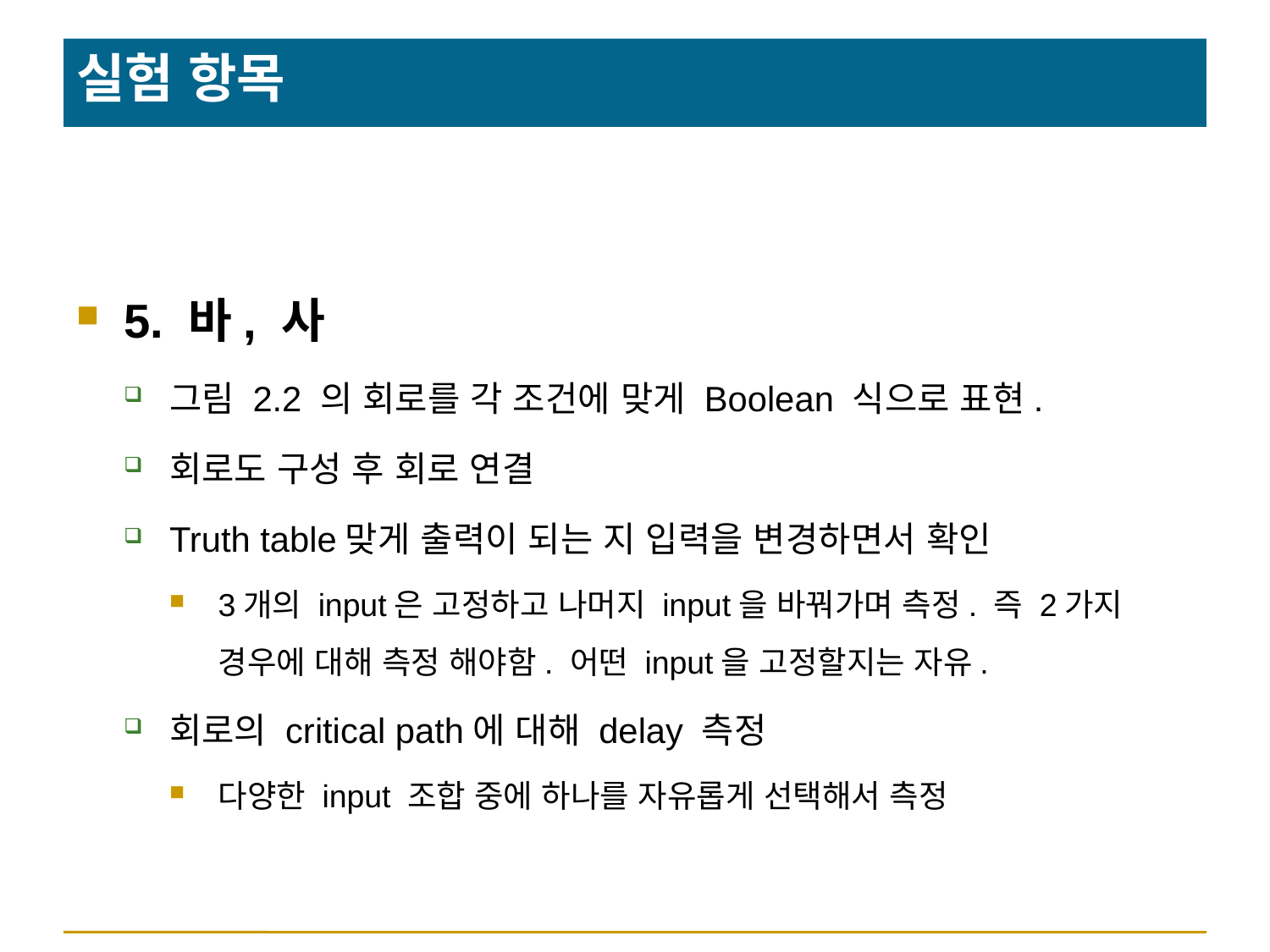

# 실험 항목
5. 바, 사
그림 2.2 의 회로를 각 조건에 맞게 Boolean 식으로 표현.
회로도 구성 후 회로 연결
Truth table맞게 출력이 되는 지 입력을 변경하면서 확인
3개의 input은 고정하고 나머지 input을 바꿔가며 측정. 즉 2가지 경우에 대해 측정 해야함. 어떤 input을 고정할지는 자유.
회로의 critical path에 대해 delay 측정
다양한 input 조합 중에 하나를 자유롭게 선택해서 측정